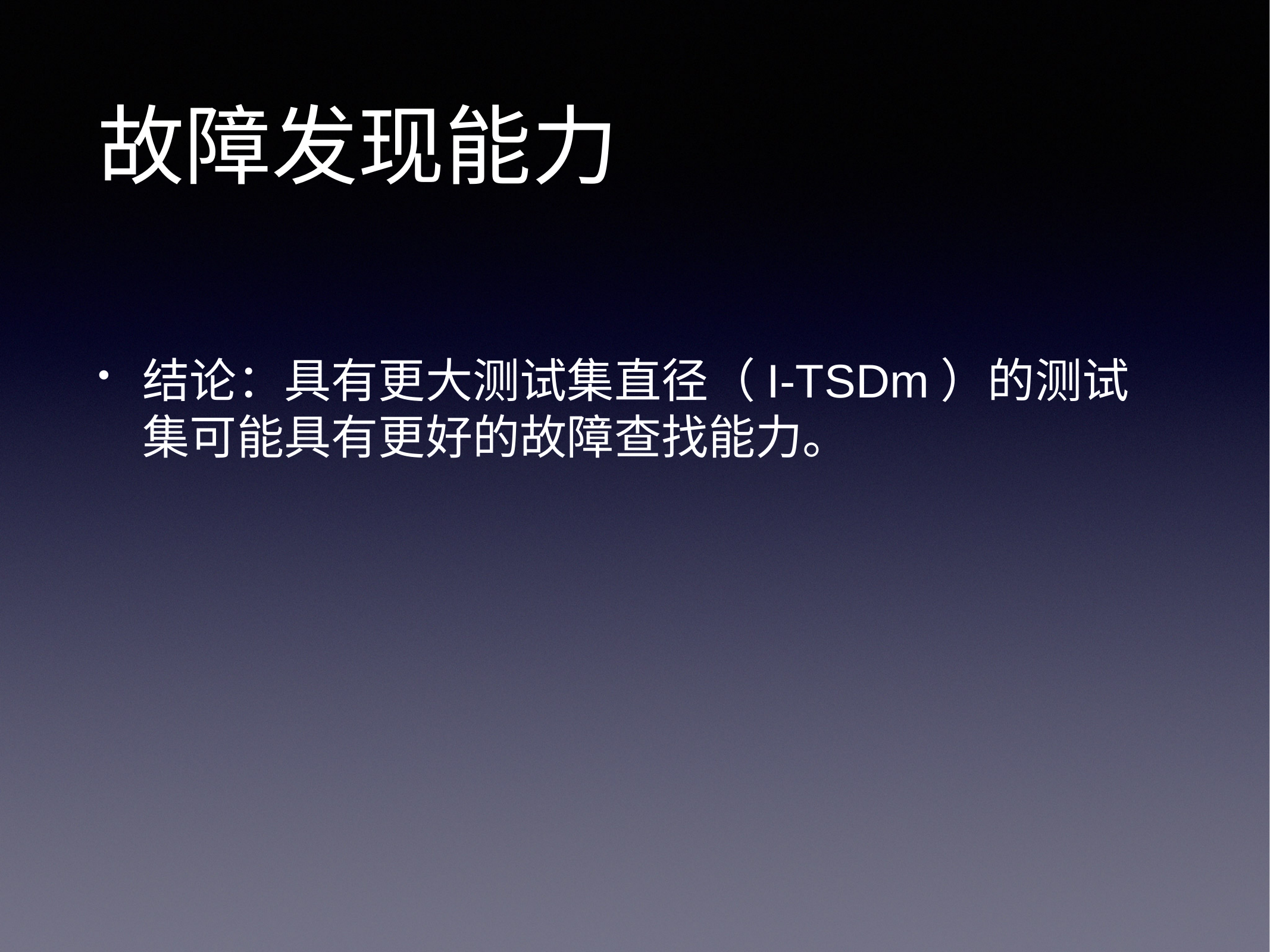

# 故障发现能力
结论：具有更大测试集直径（I-TSDm）的测试集可能具有更好的故障查找能力。